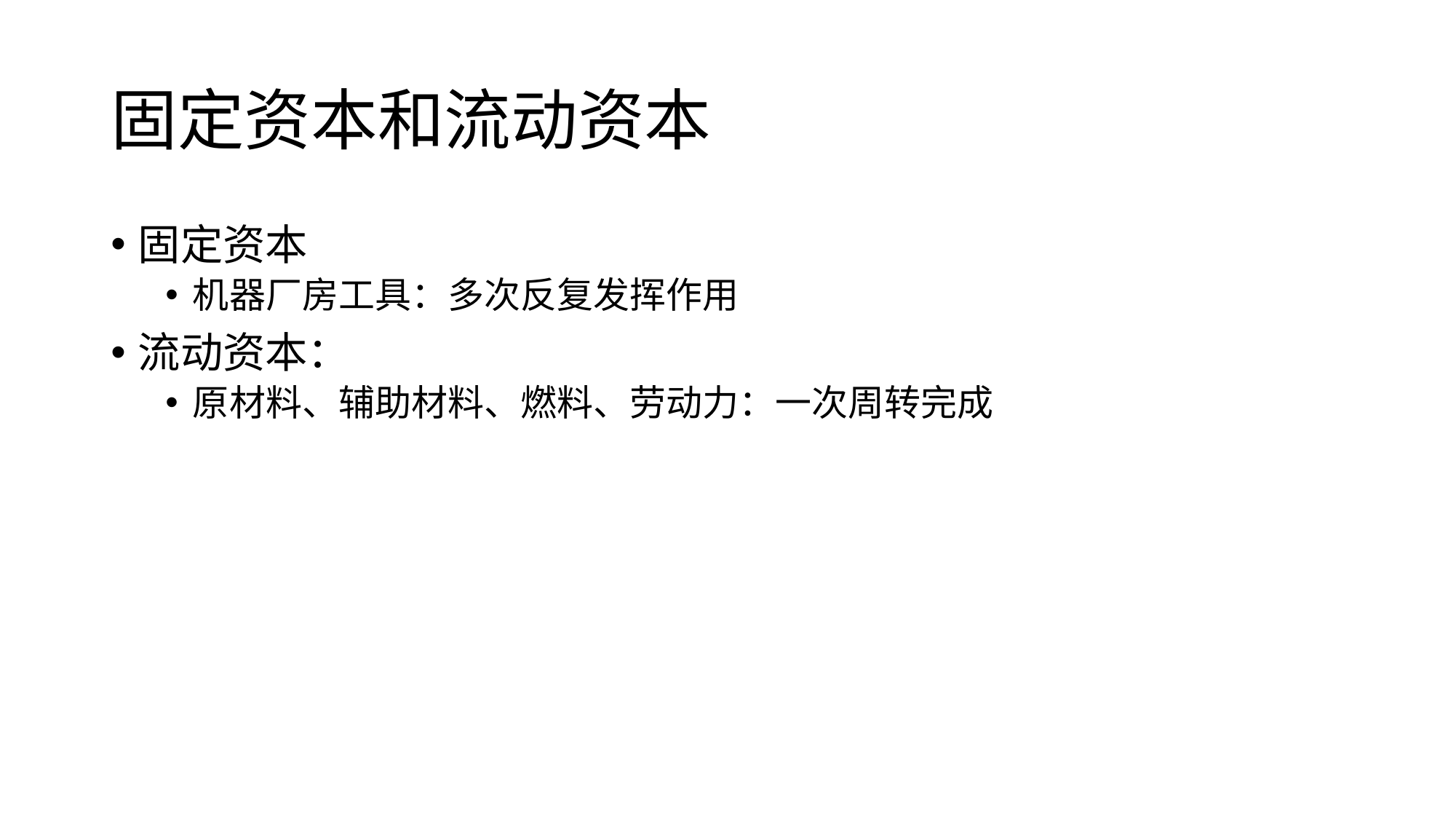

# 固定资本和流动资本
固定资本
机器厂房工具：多次反复发挥作用
流动资本：
原材料、辅助材料、燃料、劳动力：一次周转完成